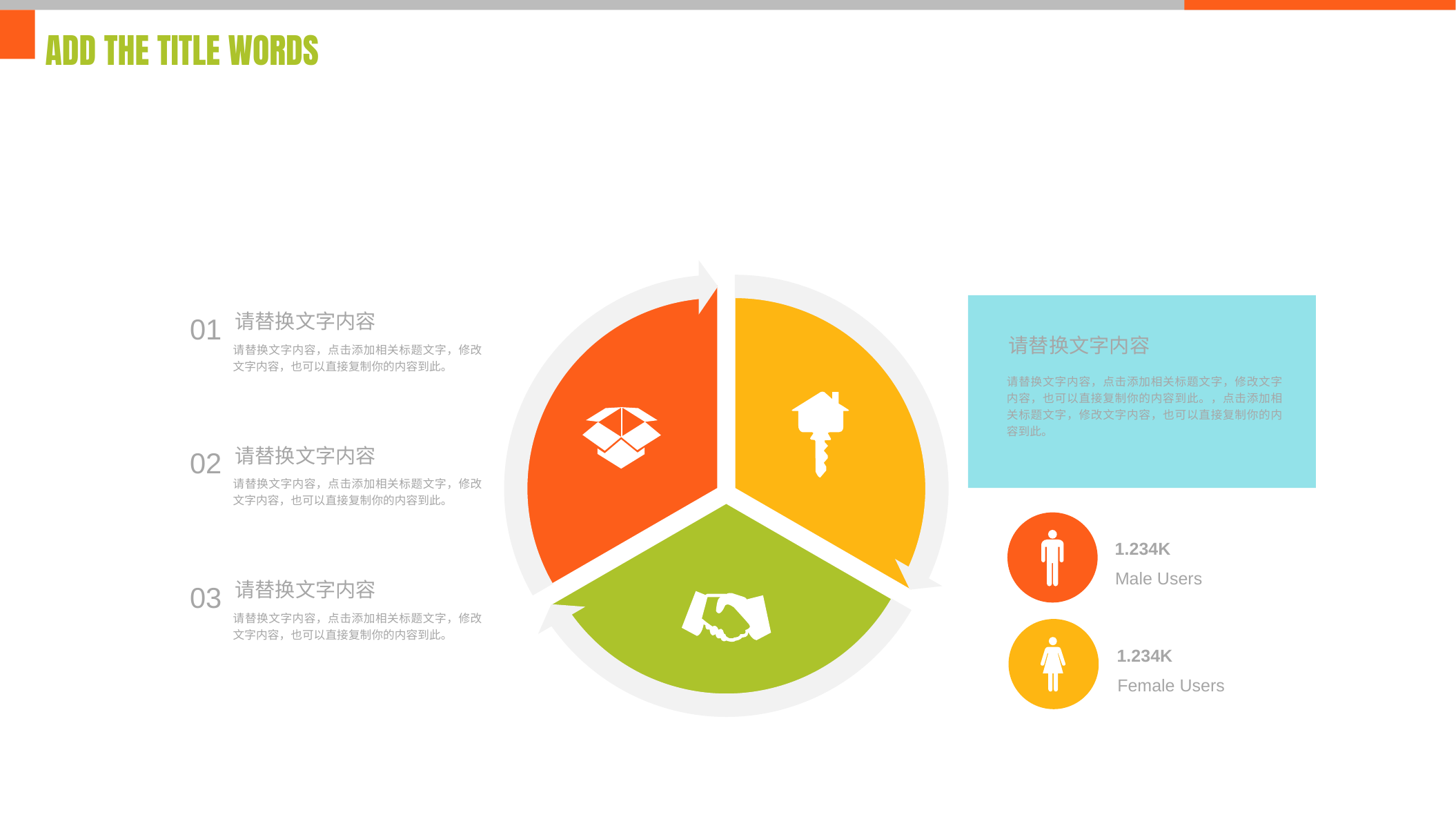

ADD THE TITLE WORDS
Click On Add Related Title Words
点击添加相关标题文字

请替换文字内容
请替换文字内容，点击添加相关标题文字，修改文字内容，也可以直接复制你的内容到此。，点击添加相关标题文字，修改文字内容，也可以直接复制你的内容到此。
请替换文字内容
请替换文字内容，点击添加相关标题文字，修改文字内容，也可以直接复制你的内容到此。
01

请替换文字内容
请替换文字内容，点击添加相关标题文字，修改文字内容，也可以直接复制你的内容到此。
02

1.234K
Male Users
请替换文字内容
请替换文字内容，点击添加相关标题文字，修改文字内容，也可以直接复制你的内容到此。
03

1.234K
Female Users